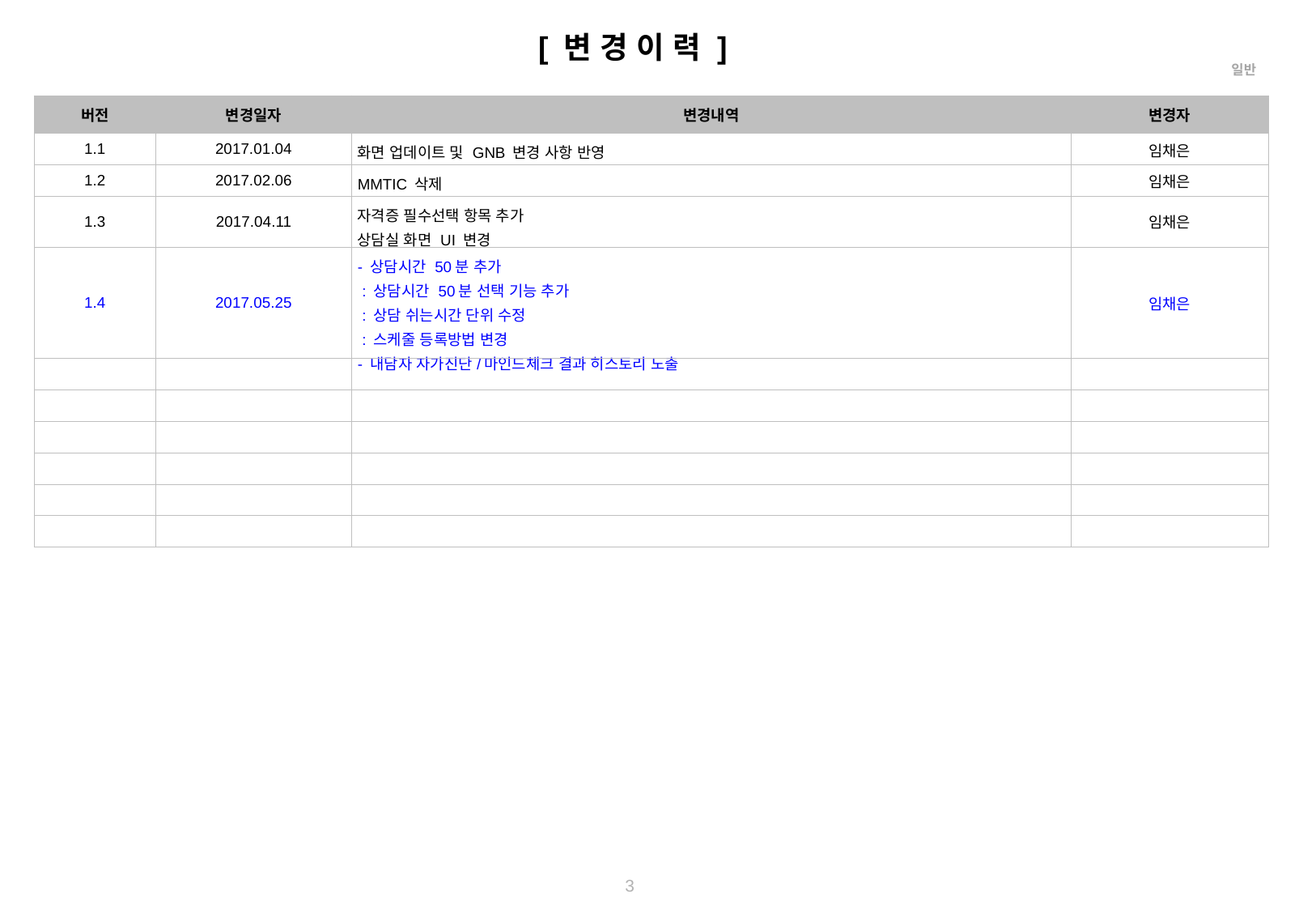

[ 변 경 이 력 ]
| 버전 | 변경일자 | 변경내역 | 변경자 |
| --- | --- | --- | --- |
| 1.1 | 2017.01.04 | 화면 업데이트 및 GNB 변경 사항 반영 | 임채은 |
| 1.2 | 2017.02.06 | MMTIC 삭제 | 임채은 |
| 1.3 | 2017.04.11 | 자격증 필수선택 항목 추가 상담실 화면 UI 변경 | 임채은 |
| 1.4 | 2017.05.25 | - 상담시간 50분 추가 : 상담시간 50분 선택 기능 추가 : 상담 쉬는시간 단위 수정 : 스케줄 등록방법 변경 - 내담자 자가진단/마인드체크 결과 히스토리 노출 | 임채은 |
|  |  |  |  |
|  |  |  |  |
|  |  |  |  |
|  |  |  |  |
|  |  |  |  |
|  |  |  |  |
3